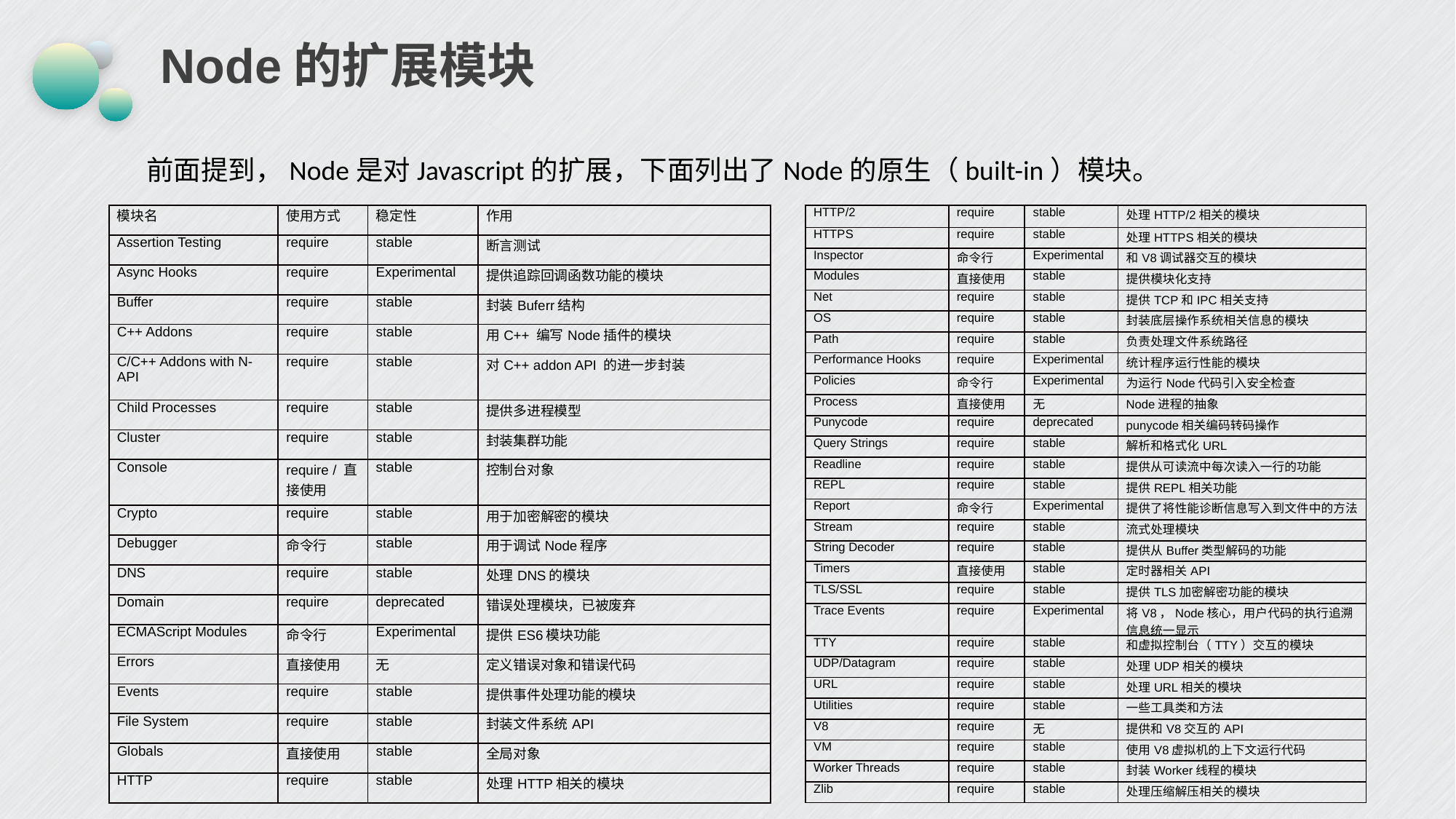

# Node的扩展模块

前面提到，Node是对Javascript的扩展，下面列出了Node的原生（built-in）模块。
| HTTP/2 | require | stable | 处理HTTP/2相关的模块 |
| --- | --- | --- | --- |
| HTTPS | require | stable | 处理HTTPS相关的模块 |
| Inspector | 命令行 | Experimental | 和V8调试器交互的模块 |
| Modules | 直接使用 | stable | 提供模块化支持 |
| Net | require | stable | 提供TCP和IPC相关支持 |
| OS | require | stable | 封装底层操作系统相关信息的模块 |
| Path | require | stable | 负责处理文件系统路径 |
| Performance Hooks | require | Experimental | 统计程序运行性能的模块 |
| Policies | 命令行 | Experimental | 为运行Node代码引入安全检查 |
| Process | 直接使用 | 无 | Node进程的抽象 |
| Punycode | require | deprecated | punycode相关编码转码操作 |
| Query Strings | require | stable | 解析和格式化URL |
| Readline | require | stable | 提供从可读流中每次读入一行的功能 |
| REPL | require | stable | 提供REPL相关功能 |
| Report | 命令行 | Experimental | 提供了将性能诊断信息写入到文件中的方法 |
| Stream | require | stable | 流式处理模块 |
| String Decoder | require | stable | 提供从Buffer类型解码的功能 |
| Timers | 直接使用 | stable | 定时器相关API |
| TLS/SSL | require | stable | 提供TLS加密解密功能的模块 |
| Trace Events | require | Experimental | 将V8，Node核心，用户代码的执行追溯信息统一显示 |
| TTY | require | stable | 和虚拟控制台（TTY）交互的模块 |
| UDP/Datagram | require | stable | 处理UDP相关的模块 |
| URL | require | stable | 处理URL相关的模块 |
| Utilities | require | stable | 一些工具类和方法 |
| V8 | require | 无 | 提供和V8交互的API |
| VM | require | stable | 使用V8虚拟机的上下文运行代码 |
| Worker Threads | require | stable | 封装Worker线程的模块 |
| Zlib | require | stable | 处理压缩解压相关的模块 |
| 模块名 | 使用方式 | 稳定性 | 作用 |
| --- | --- | --- | --- |
| Assertion Testing | require | stable | 断言测试 |
| Async Hooks | require | Experimental | 提供追踪回调函数功能的模块 |
| Buffer | require | stable | 封装Buferr结构 |
| C++ Addons | require | stable | 用C++ 编写Node插件的模块 |
| C/C++ Addons with N-API | require | stable | 对C++ addon API 的进一步封装 |
| Child Processes | require | stable | 提供多进程模型 |
| Cluster | require | stable | 封装集群功能 |
| Console | require / 直接使用 | stable | 控制台对象 |
| Crypto | require | stable | 用于加密解密的模块 |
| Debugger | 命令行 | stable | 用于调试Node程序 |
| DNS | require | stable | 处理DNS的模块 |
| Domain | require | deprecated | 错误处理模块，已被废弃 |
| ECMAScript Modules | 命令行 | Experimental | 提供ES6模块功能 |
| Errors | 直接使用 | 无 | 定义错误对象和错误代码 |
| Events | require | stable | 提供事件处理功能的模块 |
| File System | require | stable | 封装文件系统API |
| Globals | 直接使用 | stable | 全局对象 |
| HTTP | require | stable | 处理HTTP相关的模块 |